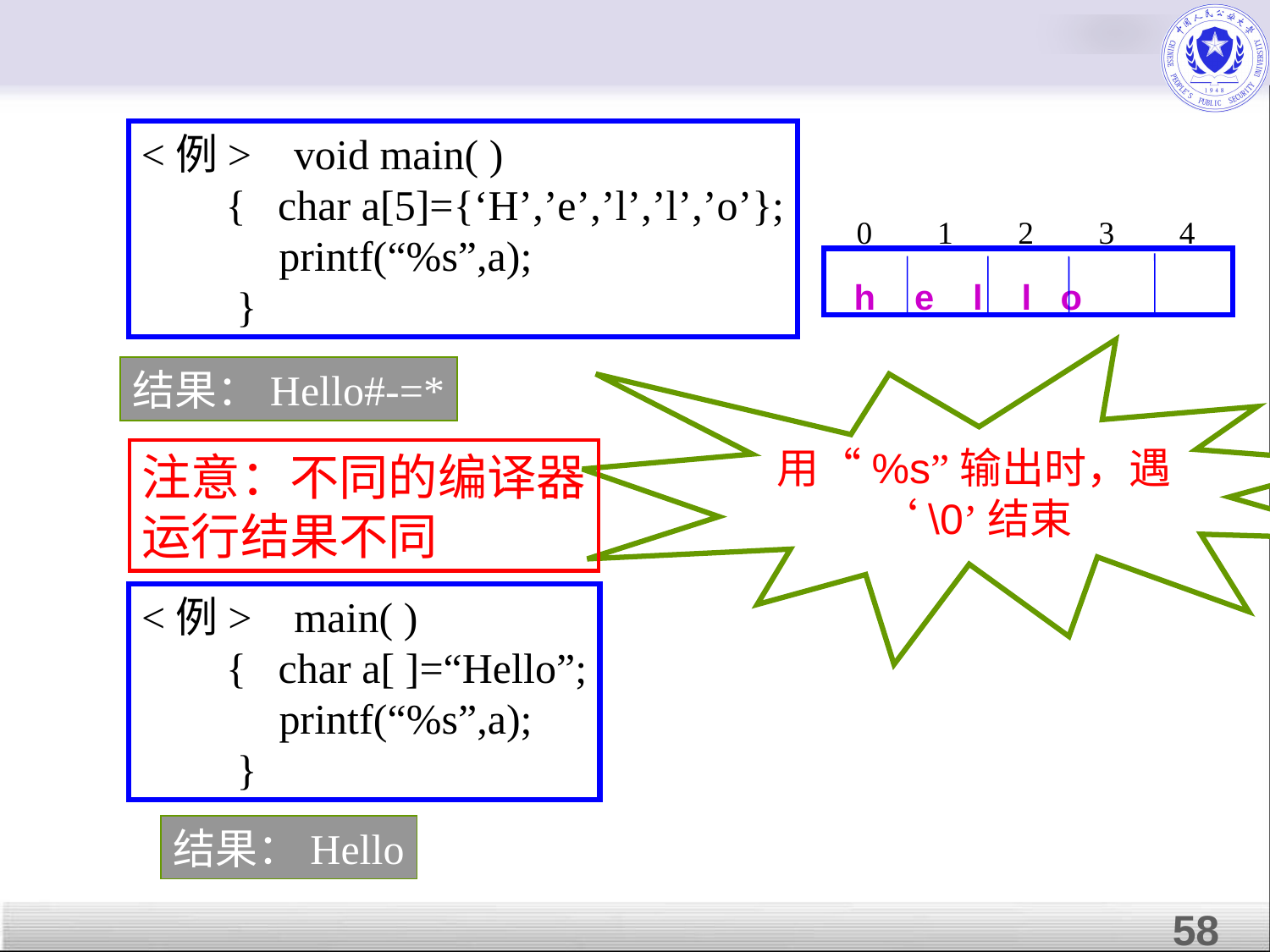

<例>    void main( )
        {   char a[5]={‘H’,’e’,’l’,’l’,’o’};
             printf(“%s”,a);
         }
0
1
2
3
4
 h    e    l    l   o

用“%s”输出时，遇‘\0’结束
结果：Hello#-=*
注意：不同的编译器
运行结果不同
<例>    main( )
        {   char a[ ]=“Hello”;
             printf(“%s”,a);
         }
结果：Hello